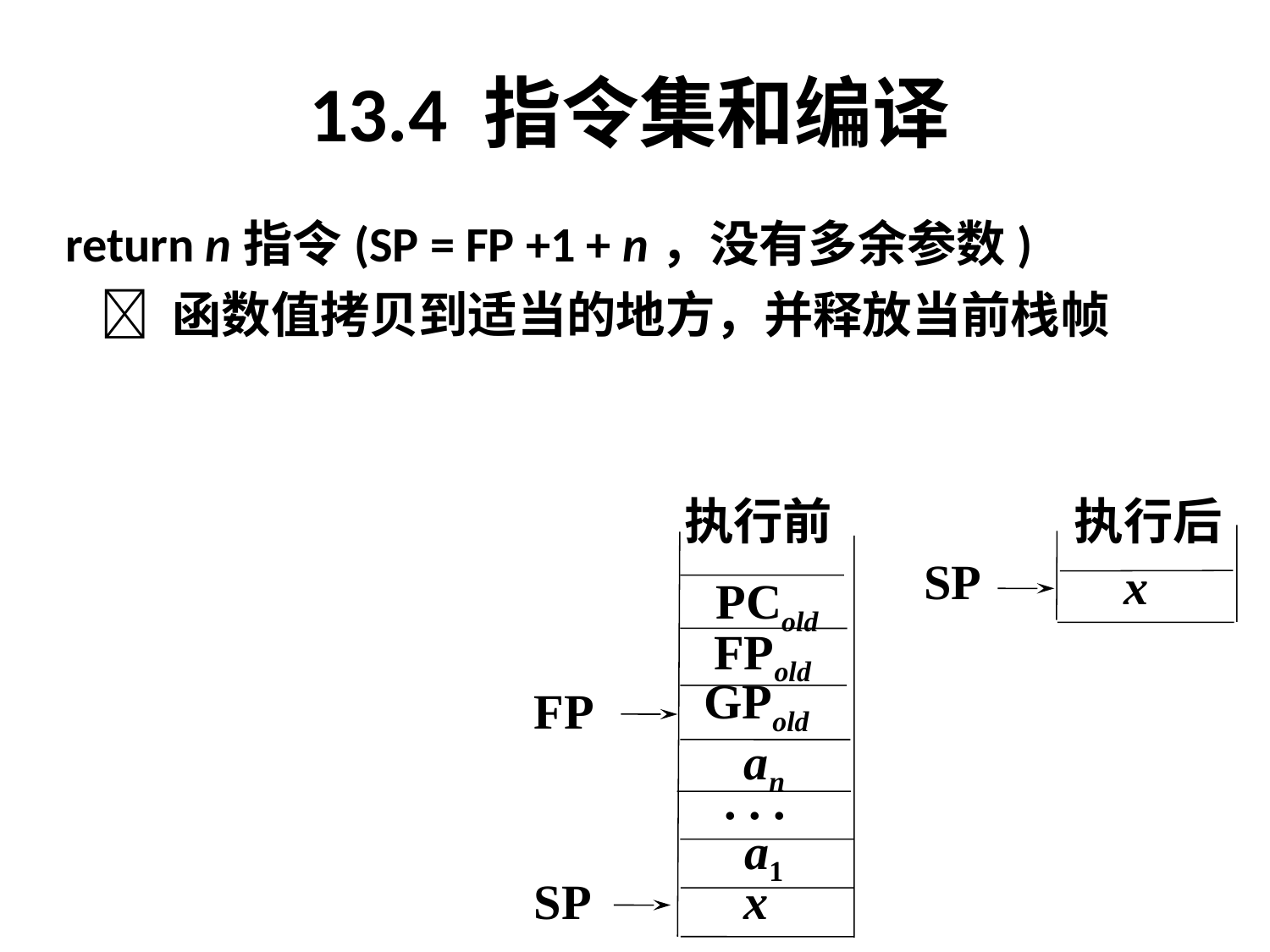

# 13.4 指令集和编译
 return n指令(SP = FP +1 + n，没有多余参数)
	− 函数值拷贝到适当的地方，并释放当前栈帧
执行前

PCold

FPold

GPold
FP

an

. . .

a1

SP
x

执行后

SP
x